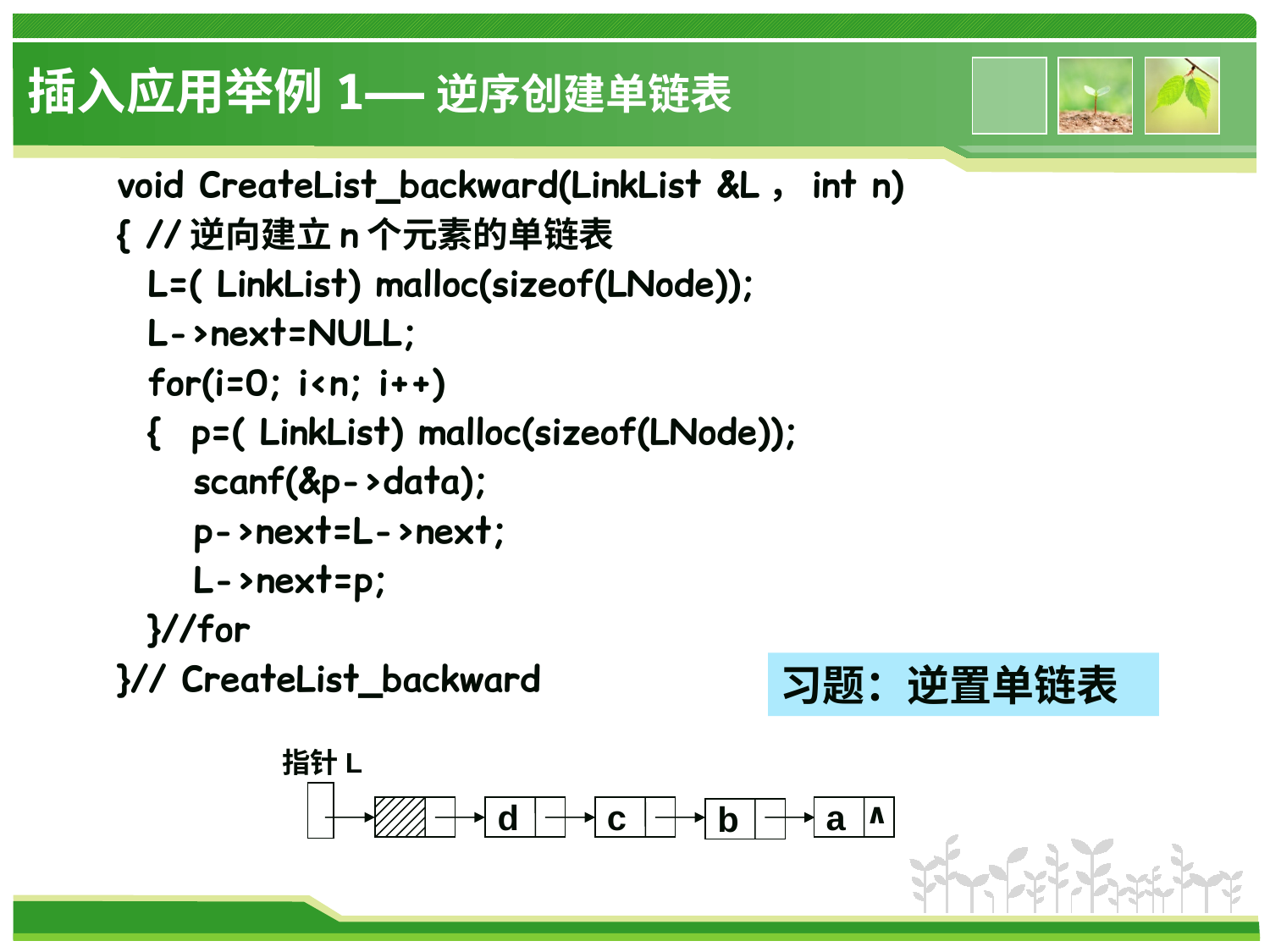

# 插入应用举例1——逆序创建单链表
void CreateList_backward(LinkList &L，int n)
{ //逆向建立n个元素的单链表
  L=( LinkList) malloc(sizeof(LNode));
  L->next=NULL;
  for(i=0; i<n; i++)
  {  p=( LinkList) malloc(sizeof(LNode));
     scanf(&p->data);
     p->next=L->next;
     L->next=p;
  }//for
}// CreateList_backward
习题：逆置单链表
指针L

d
c
a
∧
b

60